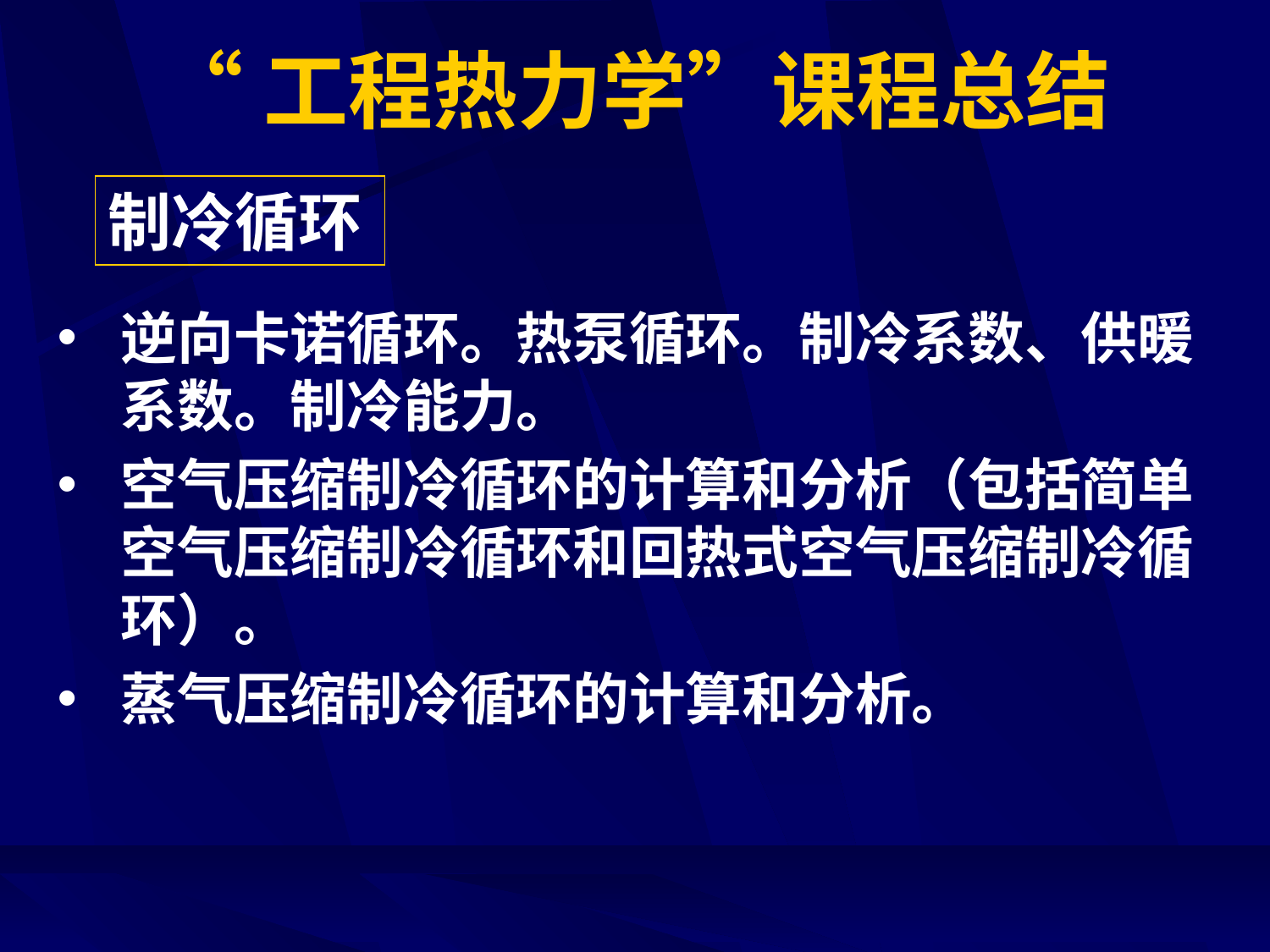

“工程热力学”课程总结
制冷循环
逆向卡诺循环。热泵循环。制冷系数、供暖系数。制冷能力。
空气压缩制冷循环的计算和分析（包括简单空气压缩制冷循环和回热式空气压缩制冷循环）。
蒸气压缩制冷循环的计算和分析。